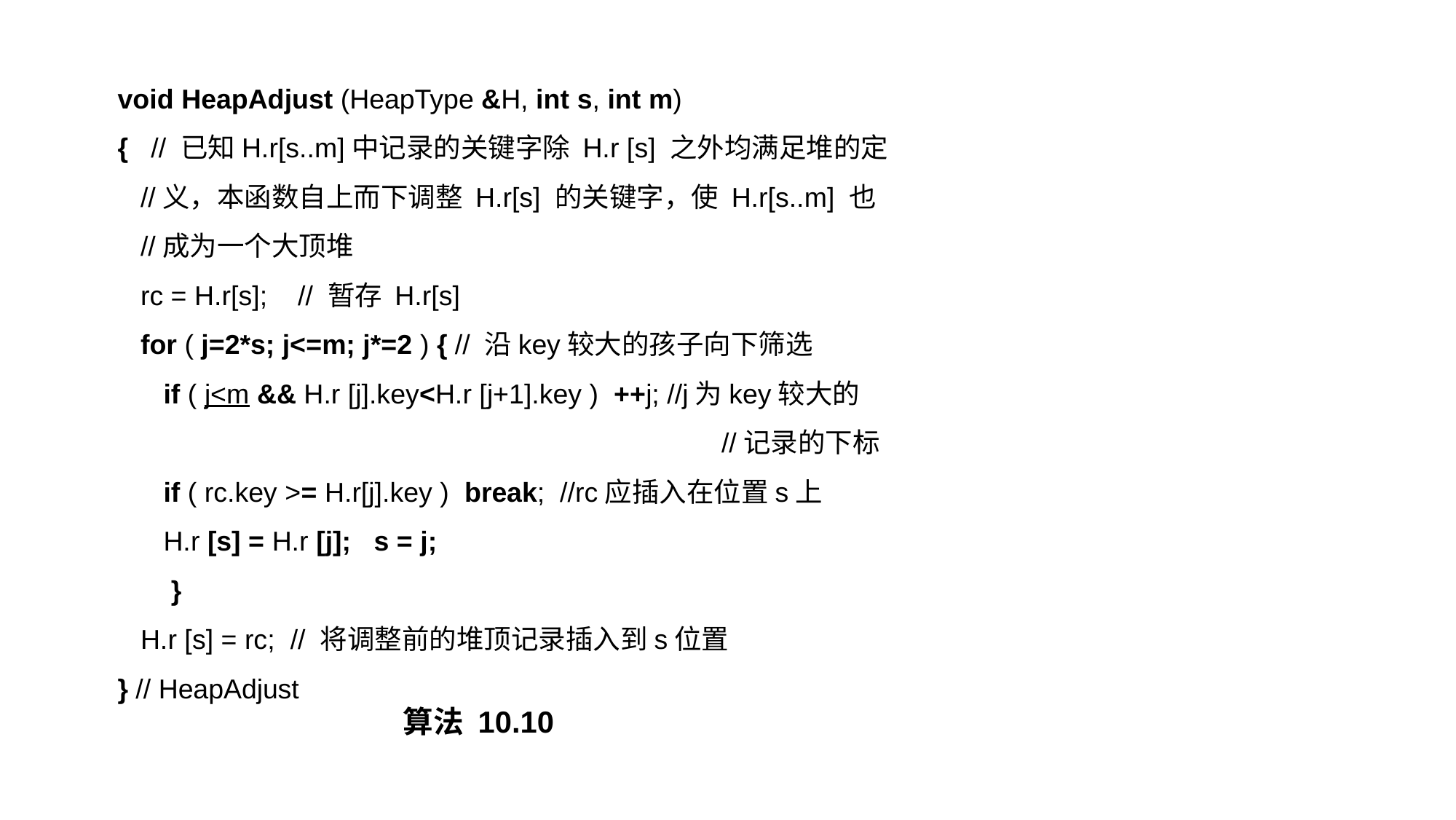

void HeapAdjust (HeapType &H, int s, int m)
{   // 已知H.r[s..m]中记录的关键字除 H.r [s] 之外均满足堆的定
   //义，本函数自上而下调整 H.r[s] 的关键字，使 H.r[s..m] 也
   //成为一个大顶堆
   rc = H.r[s];    // 暂存 H.r[s]
   for ( j=2*s; j<=m; j*=2 ) { // 沿key较大的孩子向下筛选
      if ( j<m && H.r [j].key<H.r [j+1].key )  ++j; //j为key较大的
                                                                               //记录的下标
      if ( rc.key >= H.r[j].key )  break;  //rc应插入在位置s上
      H.r [s] = H.r [j];   s = j;
       }
   H.r [s] = rc;  // 将调整前的堆顶记录插入到s位置
} // HeapAdjust
算法 10.10